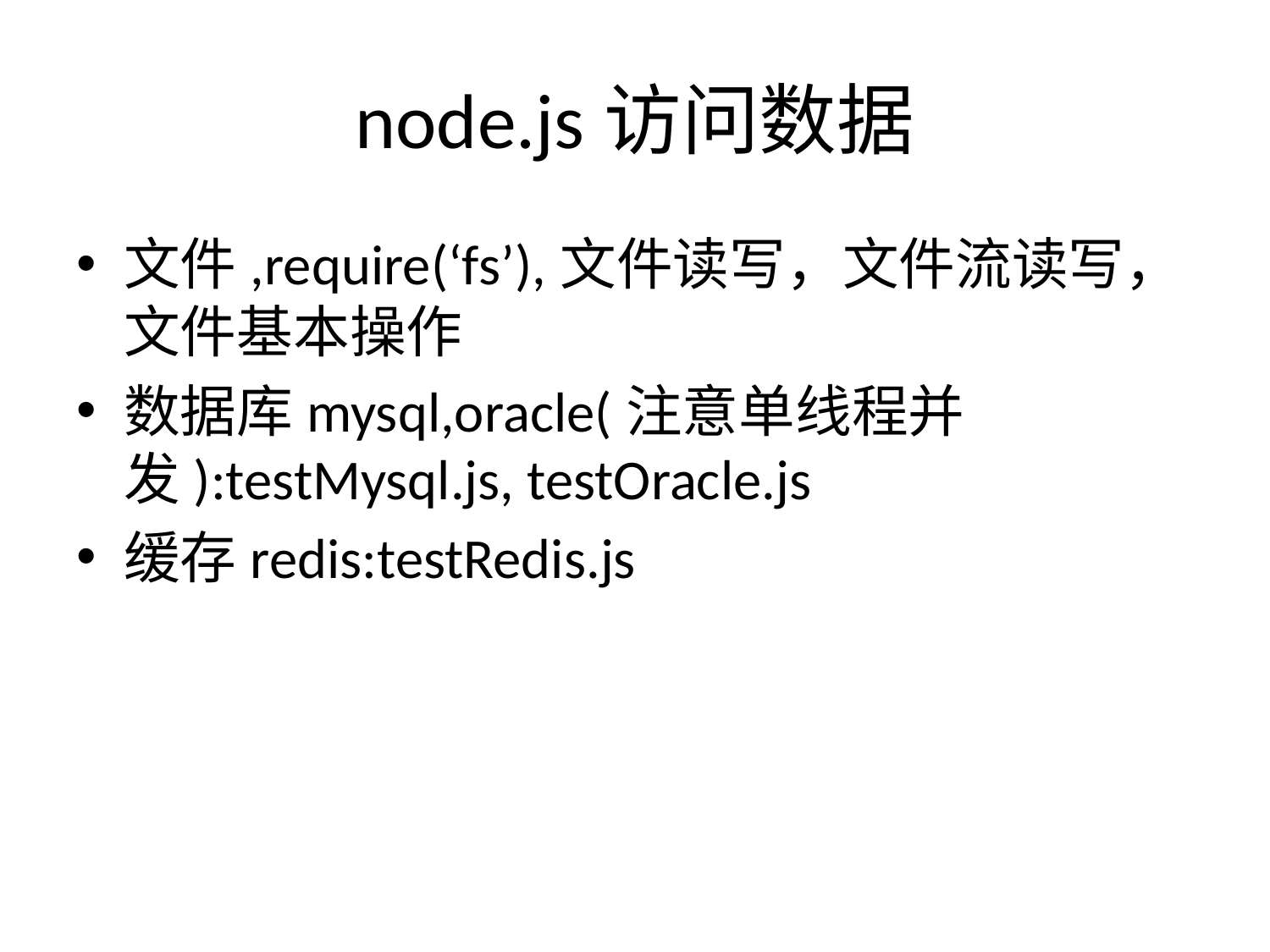

# node.js访问数据
文件,require(‘fs’),文件读写，文件流读写，文件基本操作
数据库mysql,oracle(注意单线程并发):testMysql.js, testOracle.js
缓存redis:testRedis.js